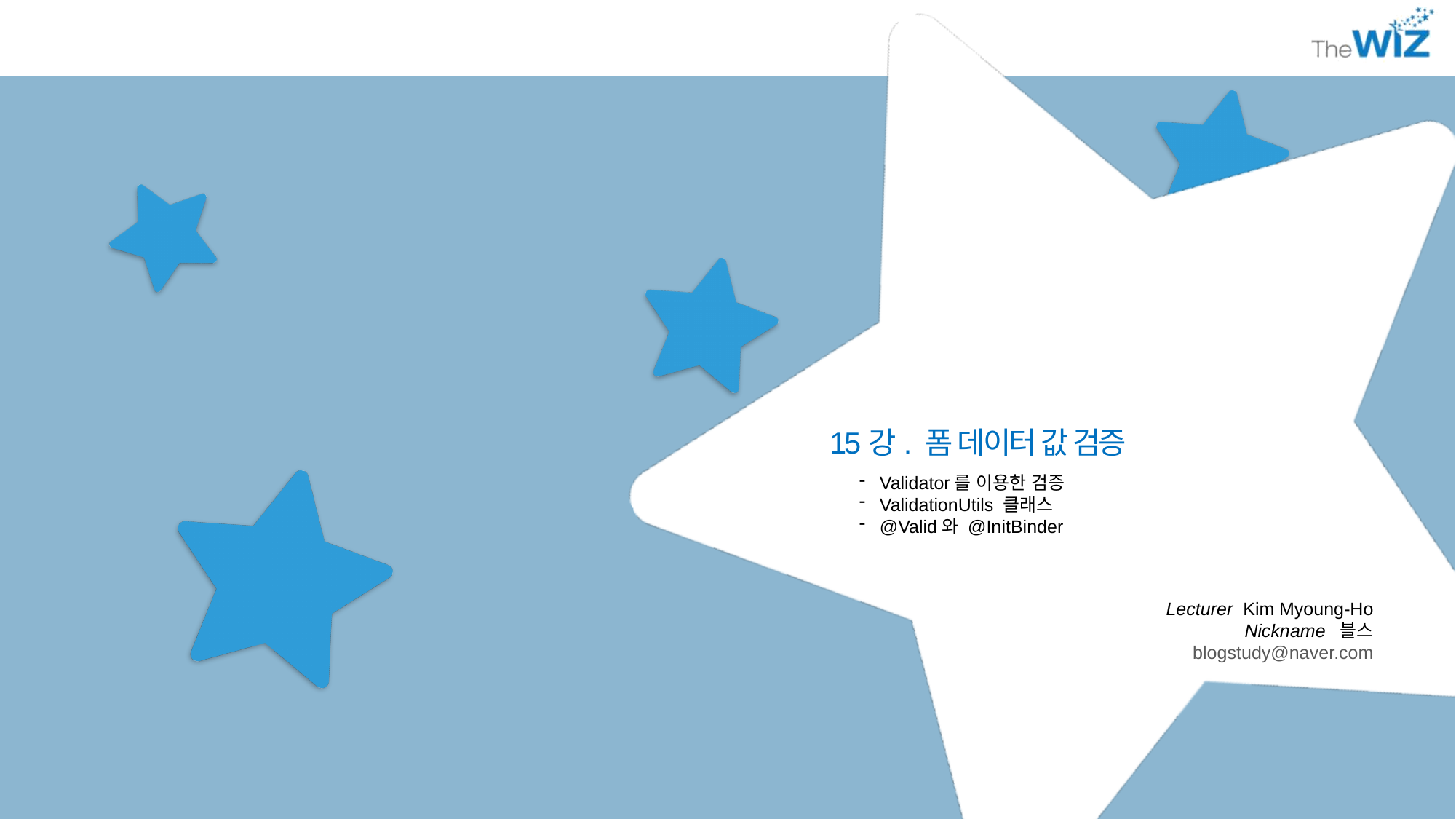

15강. 폼 데이터 값 검증
Validator를 이용한 검증
ValidationUtils 클래스
@Valid와 @InitBinder

Lecturer  Kim Myoung-Ho
Nickname  블스
blogstudy@naver.com